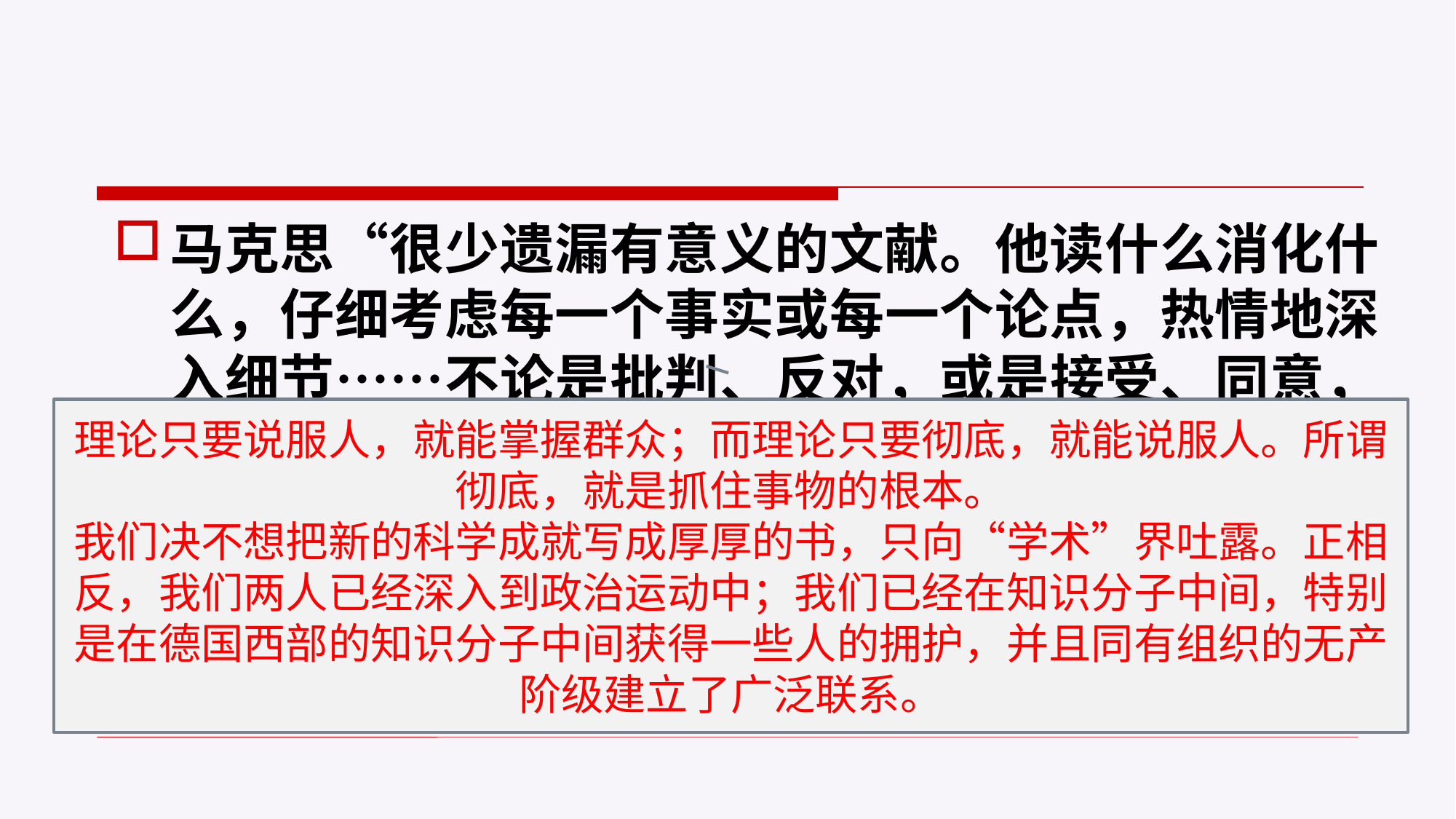

#
马克思“很少遗漏有意义的文献。他读什么消化什么，仔细考虑每一个事实或每一个论点，热情地深入细节……不论是批判、反对，或是接受、同意，他总要把每一个问题理解彻底。”
                              ——熊彼特，《资本主义、社会主义与民主》
理论只要说服人，就能掌握群众；而理论只要彻底，就能说服人。所谓彻底，就是抓住事物的根本。
我们决不想把新的科学成就写成厚厚的书，只向“学术”界吐露。正相反，我们两人已经深入到政治运动中；我们已经在知识分子中间，特别是在德国西部的知识分子中间获得一些人的拥护，并且同有组织的无产阶级建立了广泛联系。